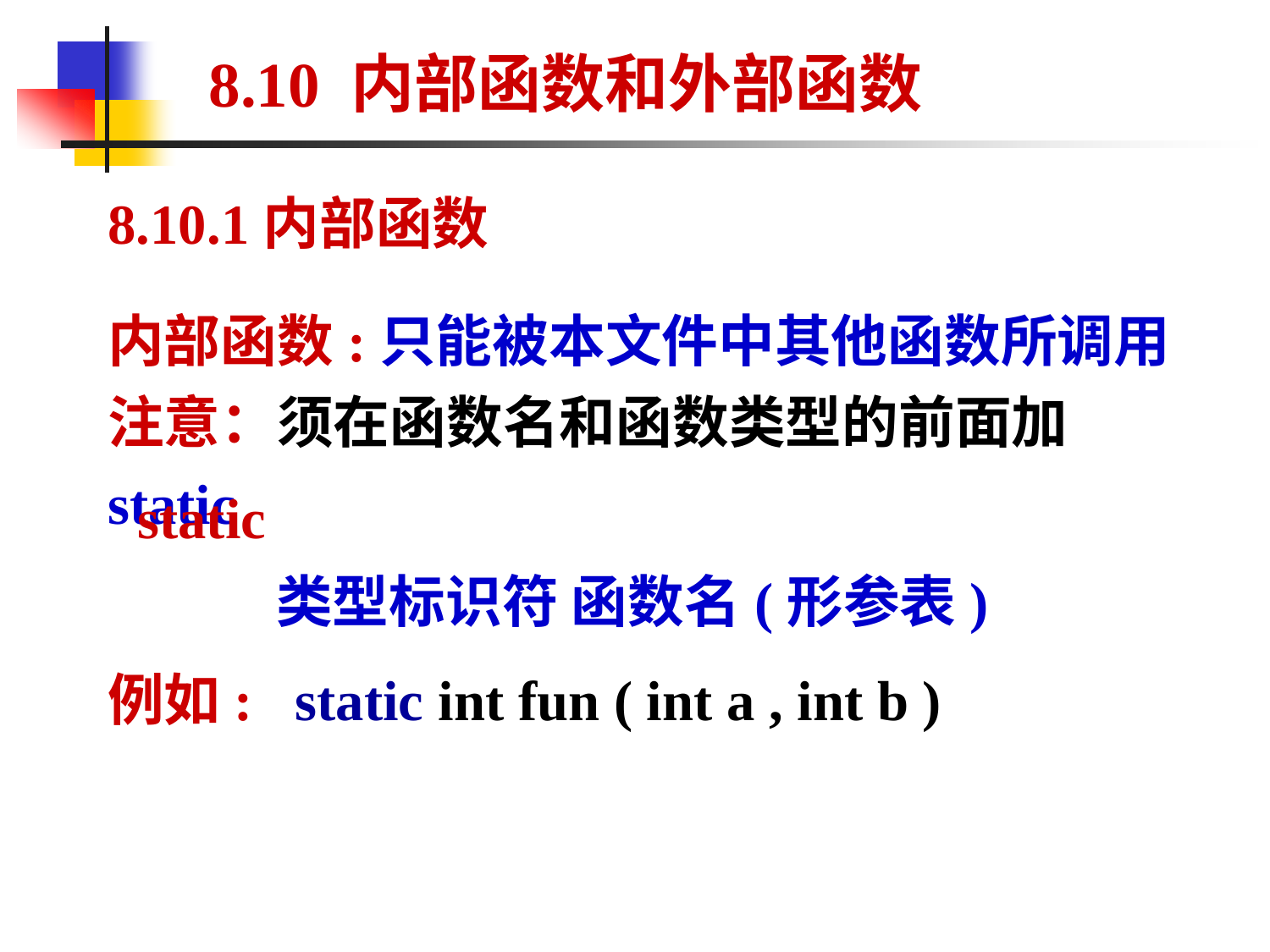

8.10 内部函数和外部函数
8.10.1内部函数
内部函数:只能被本文件中其他函数所调用
注意：须在函数名和函数类型的前面加static
            类型标识符 函数名(形参表)
例如:   static int fun ( int a , int b )
static